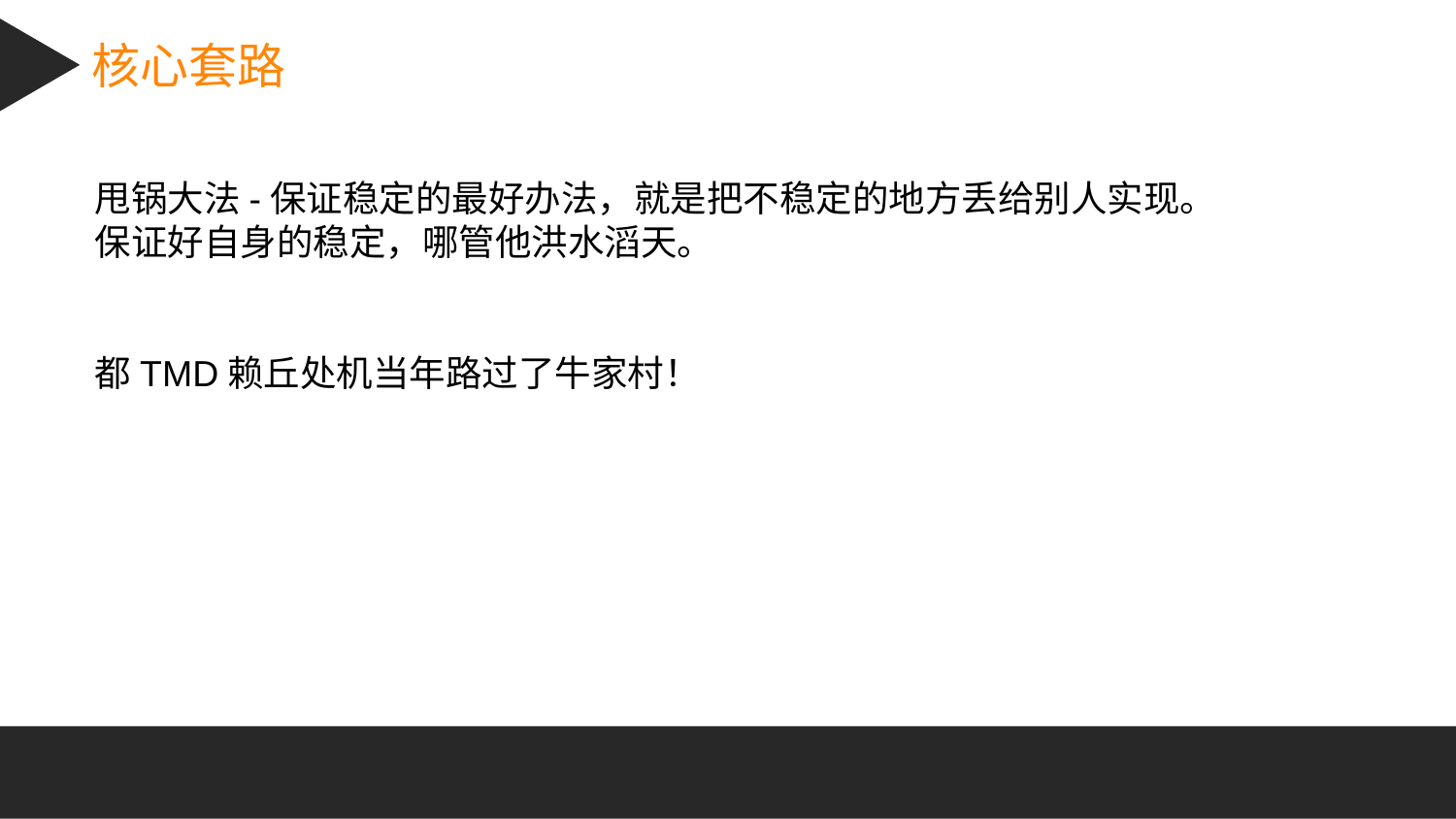

核心套路
甩锅大法-保证稳定的最好办法，就是把不稳定的地方丢给别人实现。保证好自身的稳定，哪管他洪水滔天。

都TMD赖丘处机当年路过了牛家村！